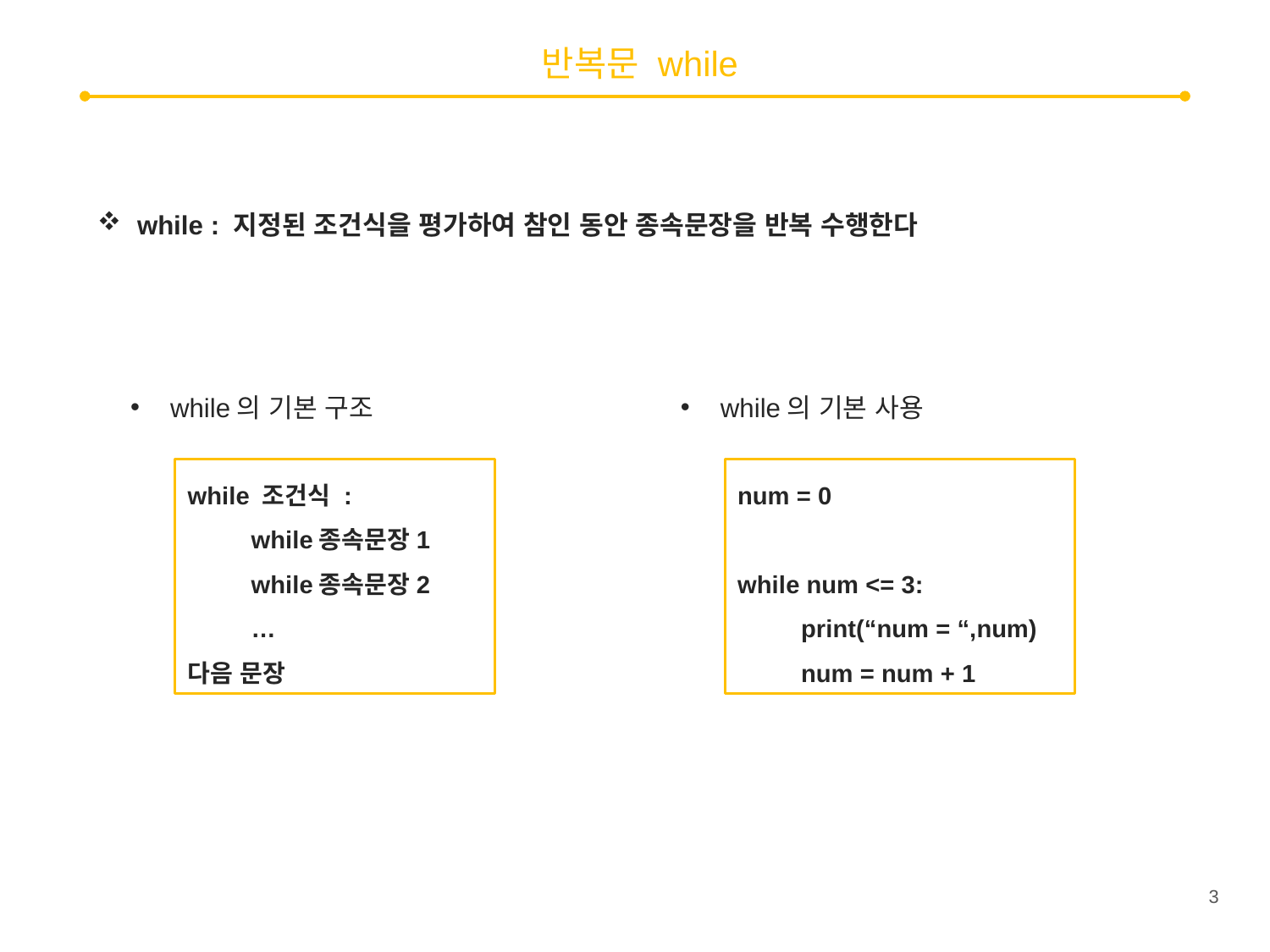

# 반복문 while
while : 지정된 조건식을 평가하여 참인 동안 종속문장을 반복 수행한다
while의 기본 구조
while의 기본 사용
while 조건식 :
while종속문장1
while종속문장2
…
다음 문장
num = 0

while num <= 3:
print(“num = “,num)
num = num + 1